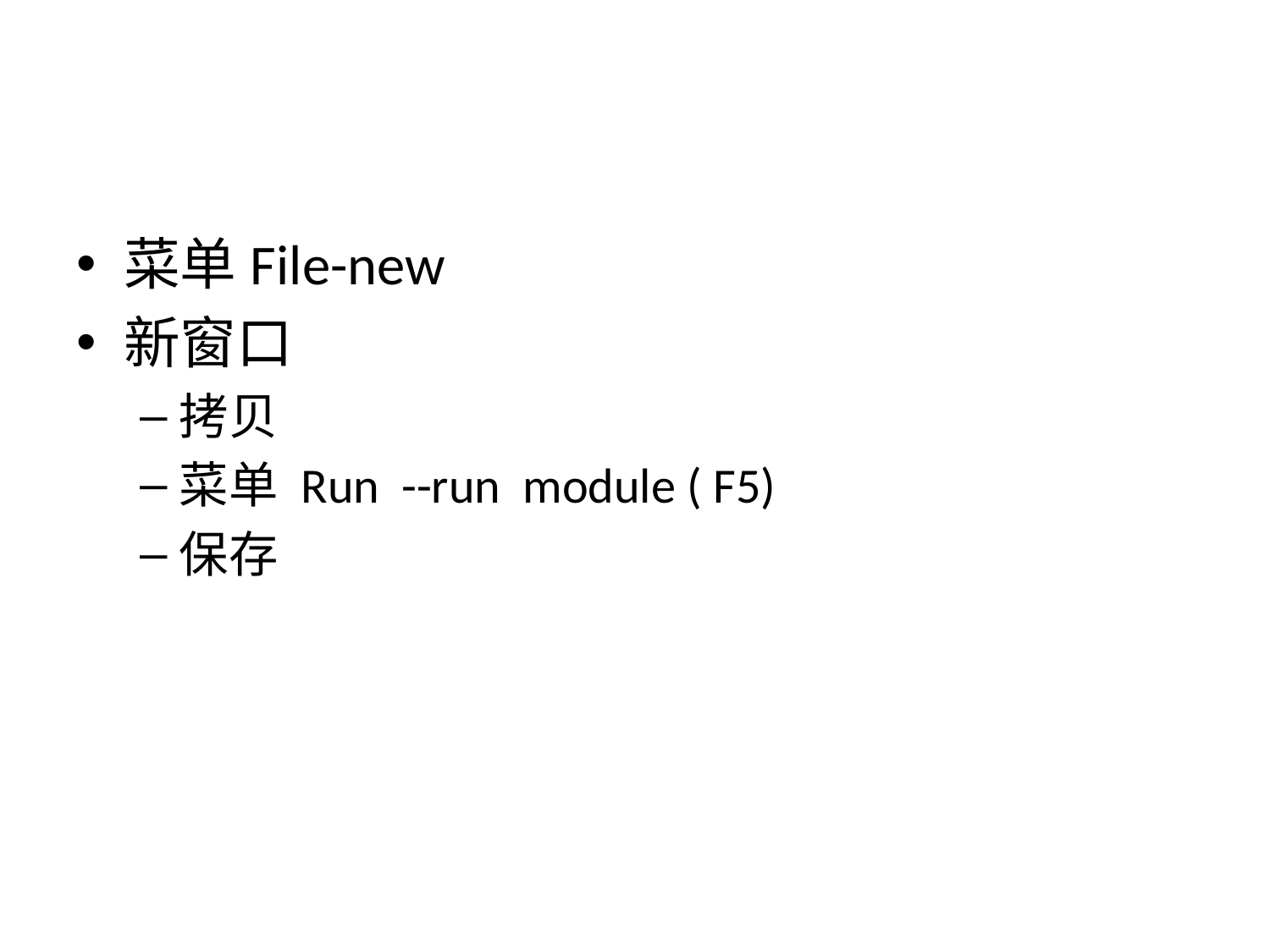

#
菜单File-new
新窗口
拷贝
菜单 Run  --run  module ( F5)
保存